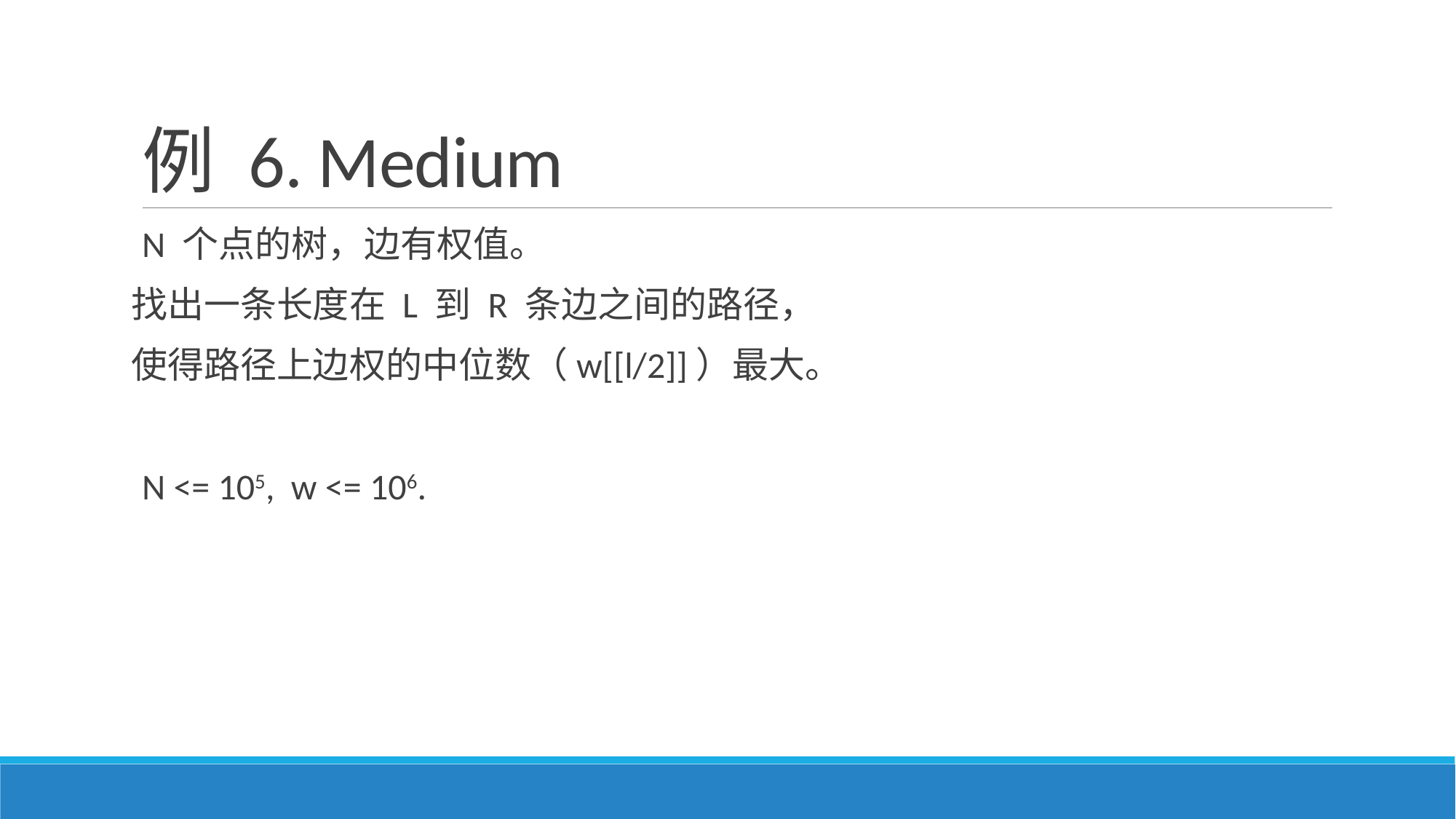

# 例 6. Medium
N 个点的树，边有权值。
找出一条长度在 L 到 R 条边之间的路径，
使得路径上边权的中位数（w[[l/2]]）最大。

N <= 105,  w <= 106.